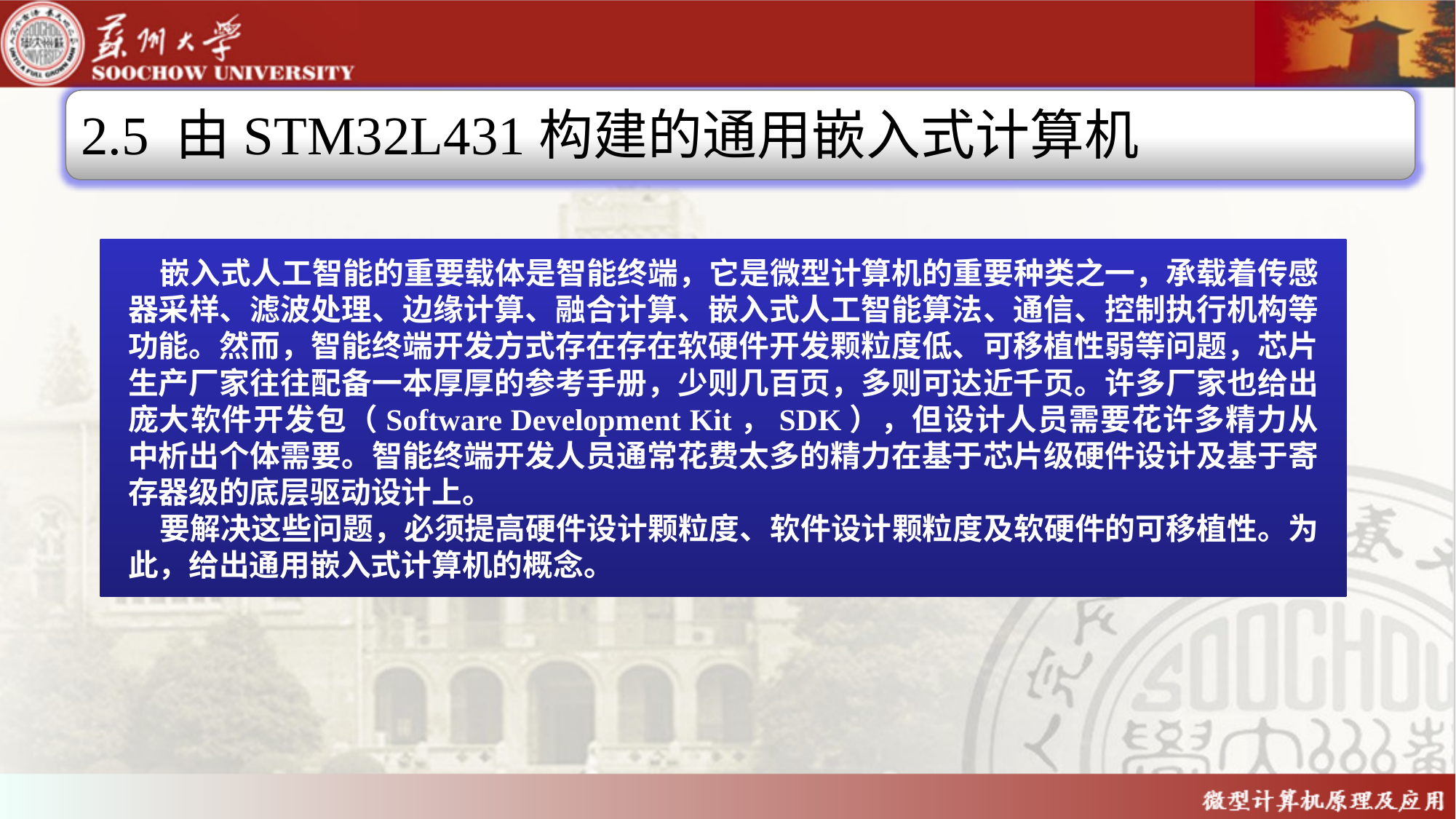

2.5 由STM32L431构建的通用嵌入式计算机
嵌入式人工智能的重要载体是智能终端，它是微型计算机的重要种类之一，承载着传感器采样、滤波处理、边缘计算、融合计算、嵌入式人工智能算法、通信、控制执行机构等功能。然而，智能终端开发方式存在存在软硬件开发颗粒度低、可移植性弱等问题，芯片生产厂家往往配备一本厚厚的参考手册，少则几百页，多则可达近千页。许多厂家也给出庞大软件开发包（Software Development Kit，SDK），但设计人员需要花许多精力从中析出个体需要。智能终端开发人员通常花费太多的精力在基于芯片级硬件设计及基于寄存器级的底层驱动设计上。
要解决这些问题，必须提高硬件设计颗粒度、软件设计颗粒度及软硬件的可移植性。为此，给出通用嵌入式计算机的概念。